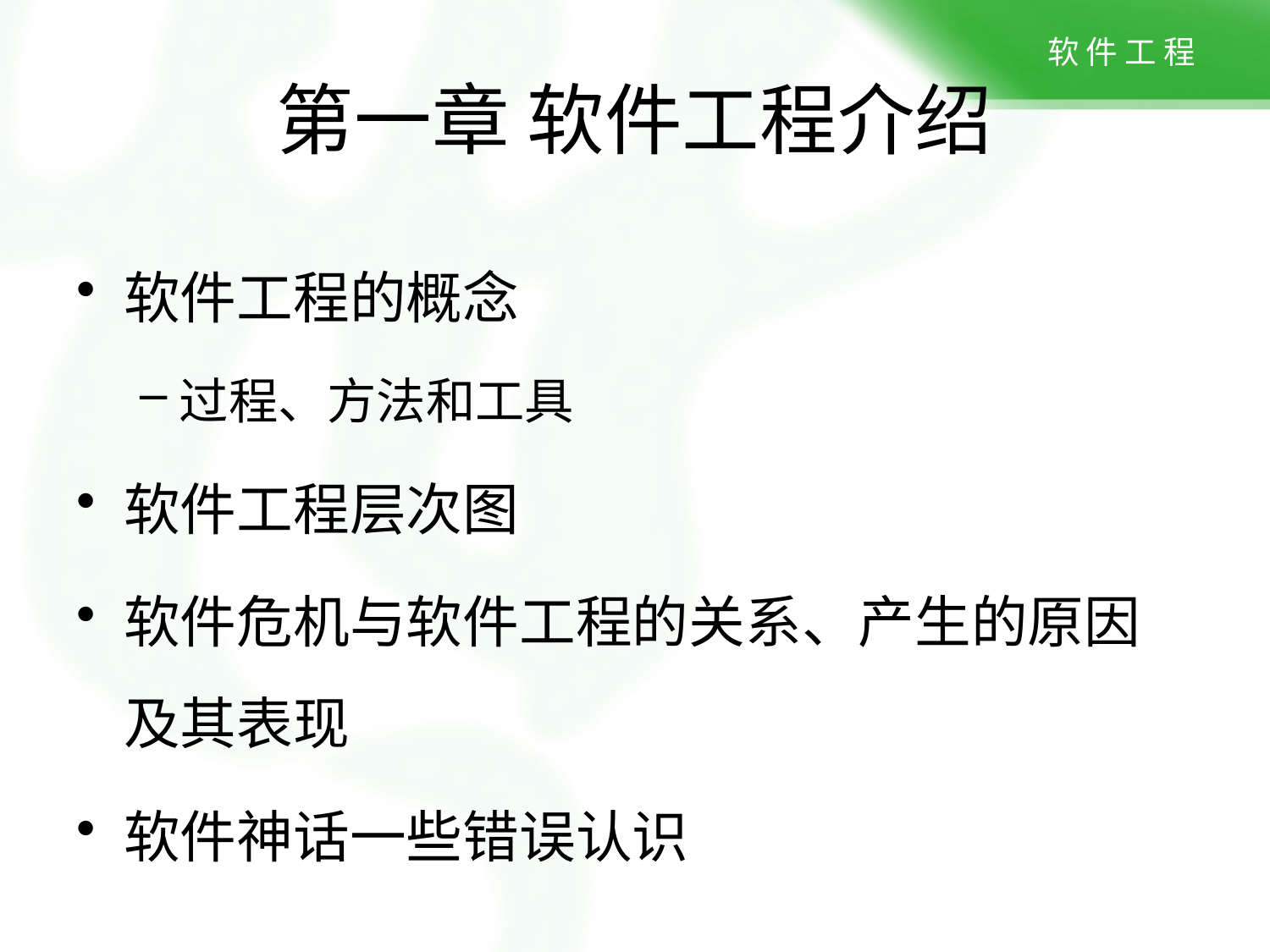

# 第一章 软件工程介绍
软件工程的概念
过程、方法和工具
软件工程层次图
软件危机与软件工程的关系、产生的原因及其表现
软件神话一些错误认识